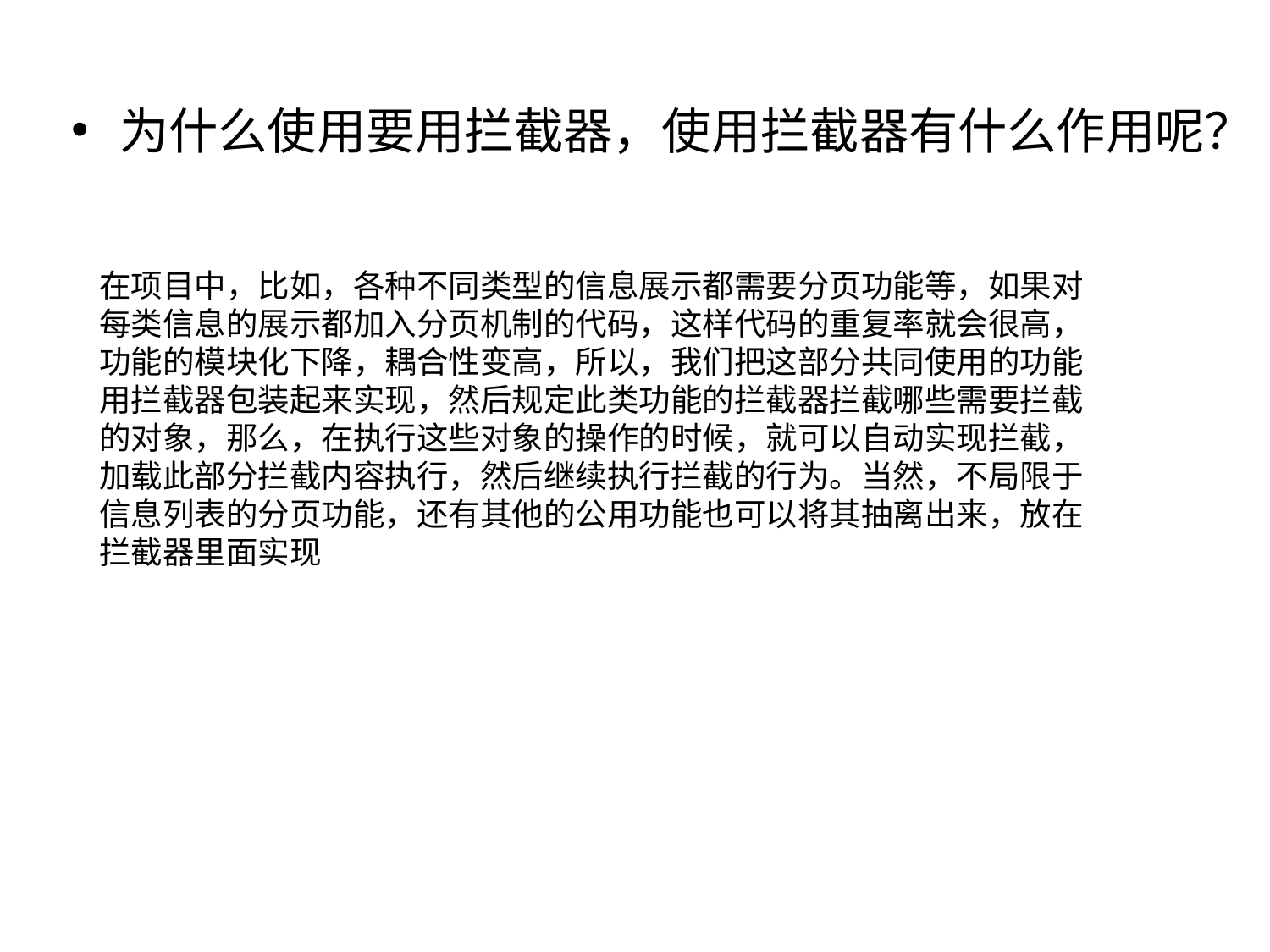

为什么使用要用拦截器，使用拦截器有什么作用呢？

在项目中，比如，各种不同类型的信息展示都需要分页功能等，如果对每类信息的展示都加入分页机制的代码，这样代码的重复率就会很高，功能的模块化下降，耦合性变高，所以，我们把这部分共同使用的功能用拦截器包装起来实现，然后规定此类功能的拦截器拦截哪些需要拦截的对象，那么，在执行这些对象的操作的时候，就可以自动实现拦截，加载此部分拦截内容执行，然后继续执行拦截的行为。当然，不局限于信息列表的分页功能，还有其他的公用功能也可以将其抽离出来，放在拦截器里面实现
点击添加文本
点击添加文本
点击添加文本
点击添加文本